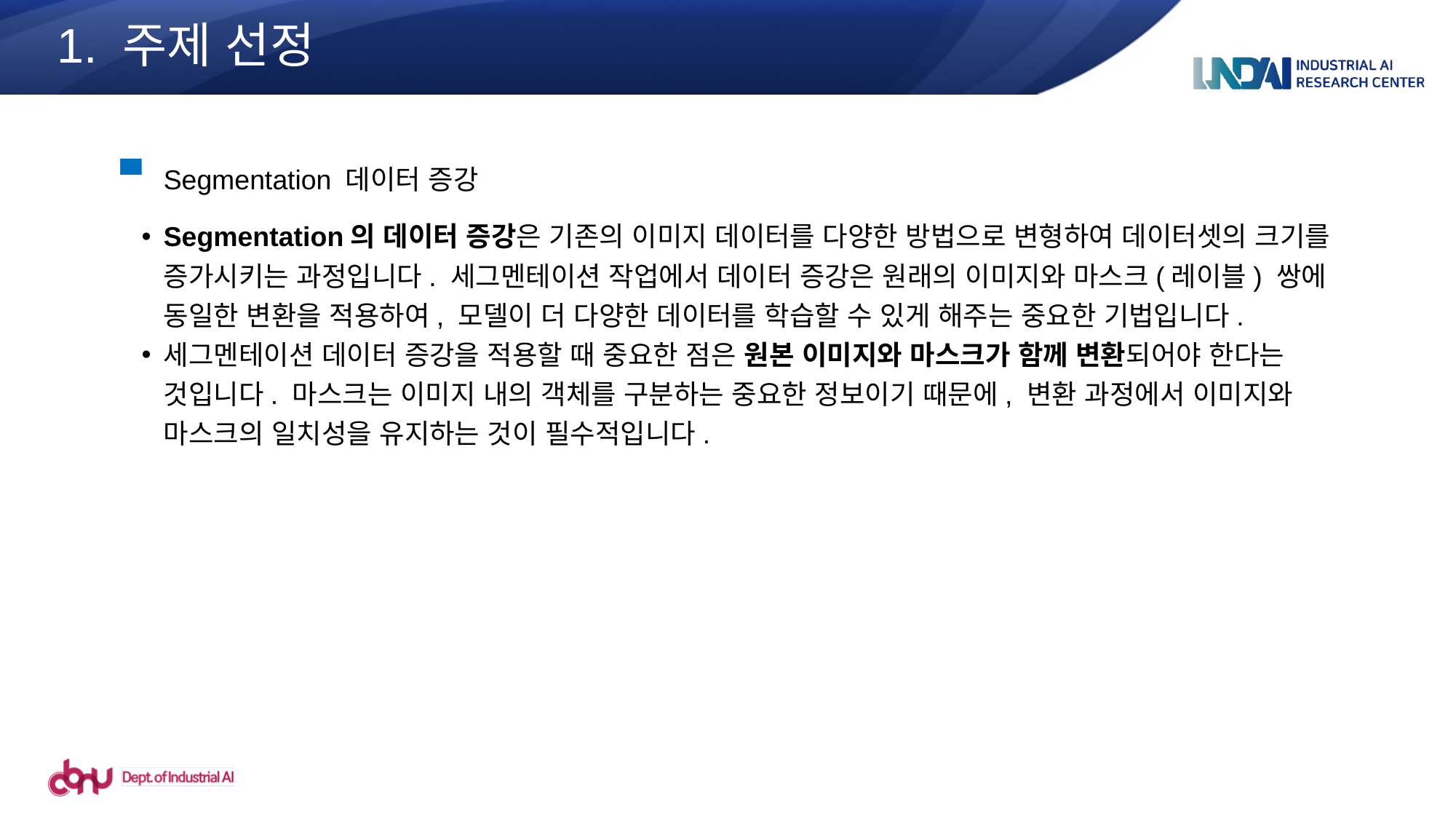

1. 주제 선정
Segmentation 데이터 증강
Segmentation의 데이터 증강은 기존의 이미지 데이터를 다양한 방법으로 변형하여 데이터셋의 크기를 증가시키는 과정입니다. 세그멘테이션 작업에서 데이터 증강은 원래의 이미지와 마스크(레이블) 쌍에 동일한 변환을 적용하여, 모델이 더 다양한 데이터를 학습할 수 있게 해주는 중요한 기법입니다.
세그멘테이션 데이터 증강을 적용할 때 중요한 점은 원본 이미지와 마스크가 함께 변환되어야 한다는 것입니다. 마스크는 이미지 내의 객체를 구분하는 중요한 정보이기 때문에, 변환 과정에서 이미지와 마스크의 일치성을 유지하는 것이 필수적입니다.